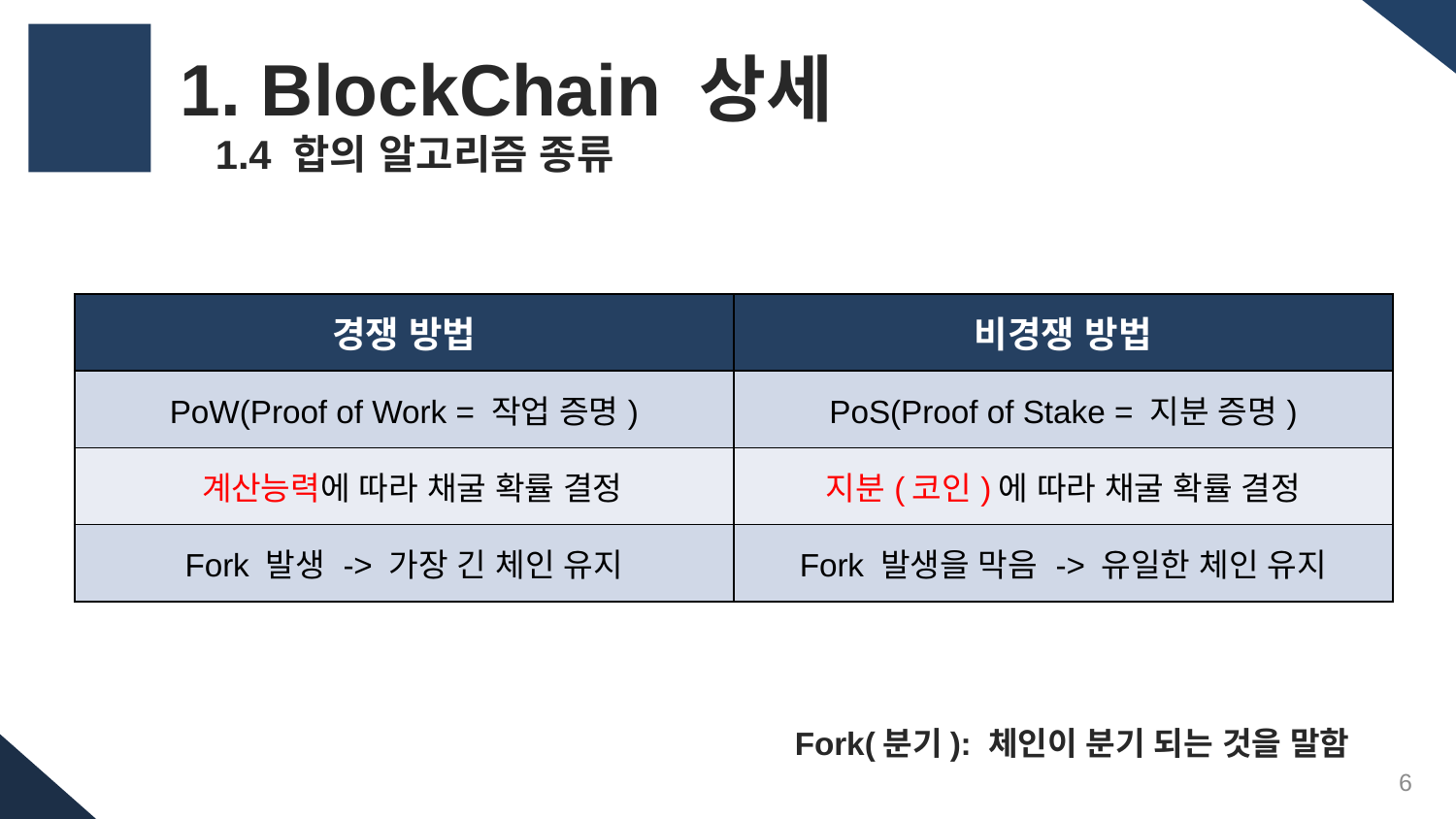

1. BlockChain 상세

  1.4 합의 알고리즘 종류
| 경쟁 방법 | 비경쟁 방법 |
| --- | --- |
| PoW(Proof of Work = 작업 증명) | PoS(Proof of Stake = 지분 증명) |
| 계산능력에 따라 채굴 확률 결정 | 지분(코인)에 따라 채굴 확률 결정 |
| Fork 발생 -> 가장 긴 체인 유지 | Fork 발생을 막음 -> 유일한 체인 유지 |
  Fork(분기): 체인이 분기 되는 것을 말함

6